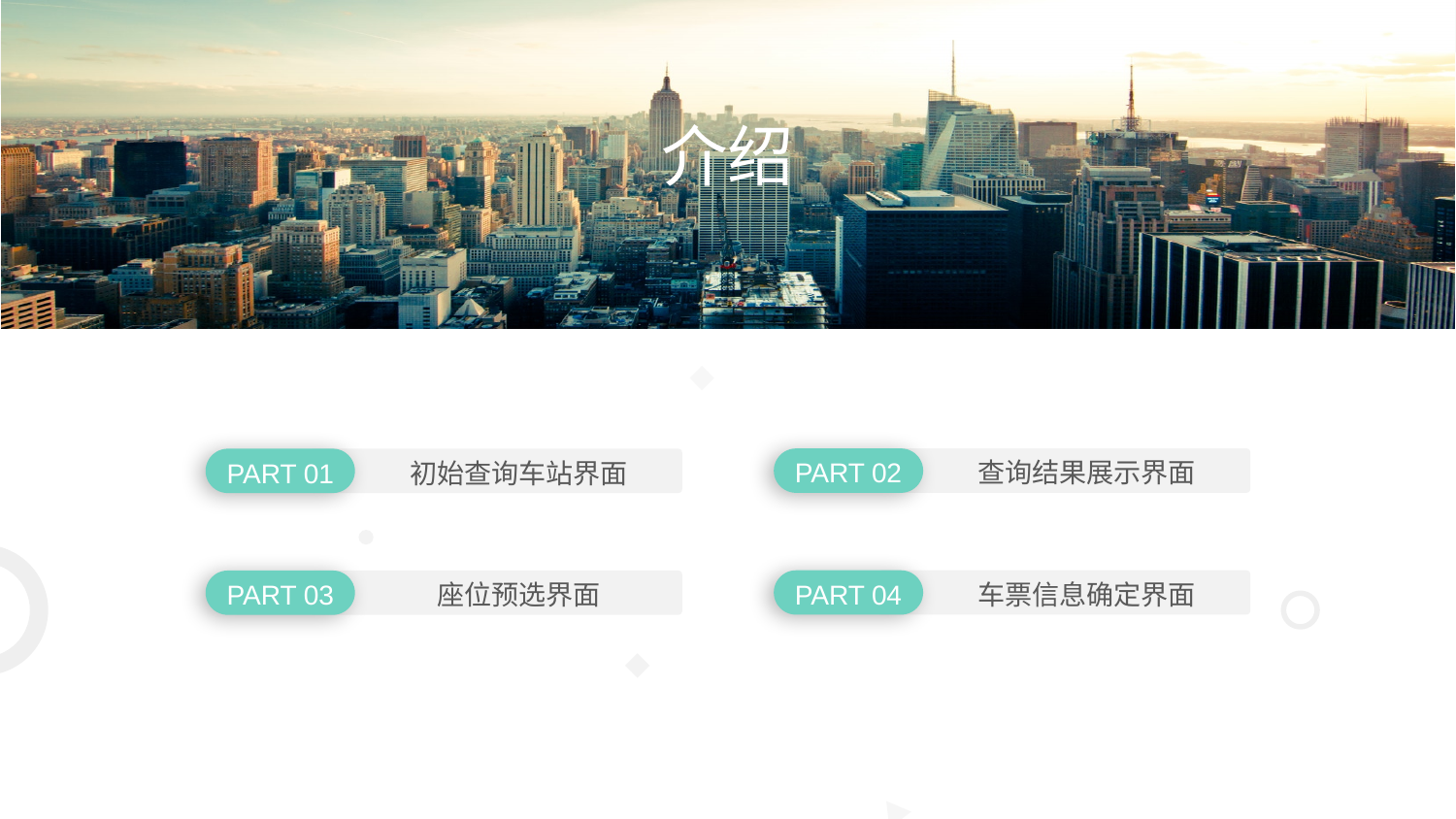

行业PPT模板http://www.1ppt.com/hangye/

介绍

查询结果展示界面
PART 02

初始查询车站界面
PART 01

车票信息确定界面
PART 04

座位预选界面
PART 03